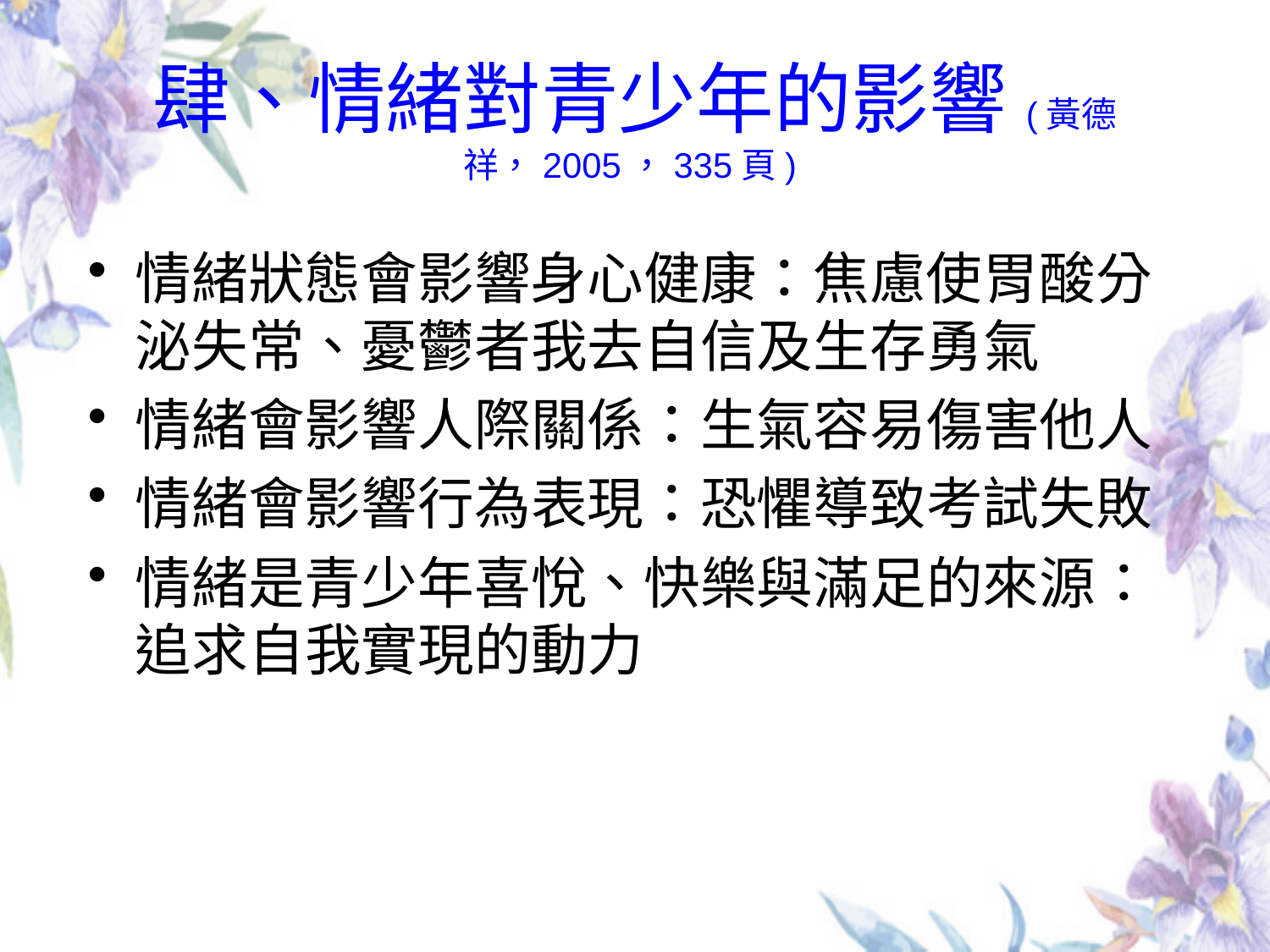

# 肆、情緒對青少年的影響(黃德祥，2005，335頁)
情緒狀態會影響身心健康：焦慮使胃酸分泌失常、憂鬱者我去自信及生存勇氣
情緒會影響人際關係：生氣容易傷害他人
情緒會影響行為表現：恐懼導致考試失敗
情緒是青少年喜悅、快樂與滿足的來源：追求自我實現的動力